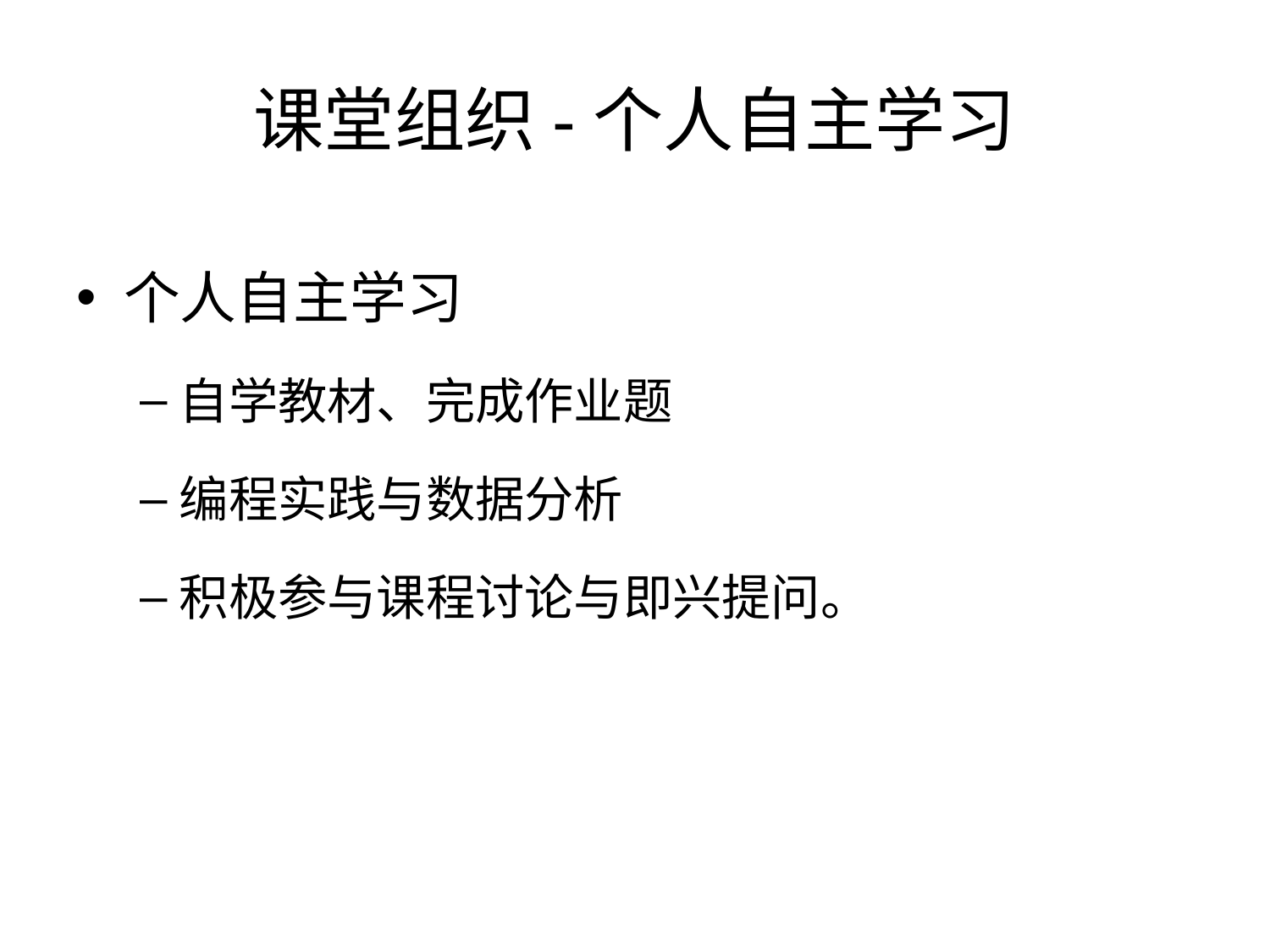

# 课堂组织-个人自主学习
个人自主学习
自学教材、完成作业题
编程实践与数据分析
积极参与课程讨论与即兴提问。